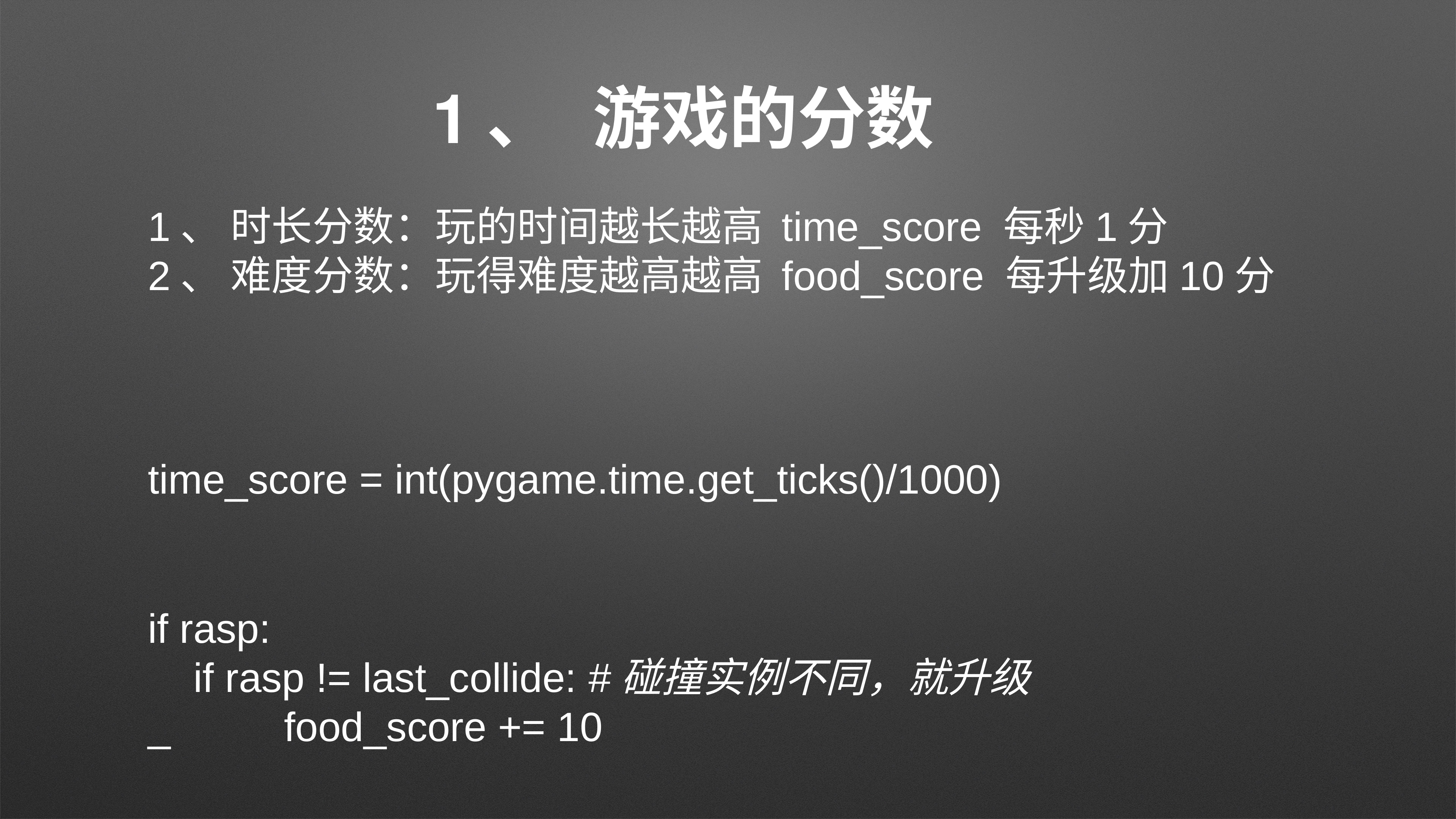

# 1、  游戏的分数

1、 时长分数：玩的时间越长越高 time_score 每秒1分
2、 难度分数：玩得难度越高越高 food_score 每升级加10分

time_score = int(pygame.time.get_ticks()/1000)
if rasp:
    if rasp != last_collide: #碰撞实例不同，就升级
_          food_score += 10